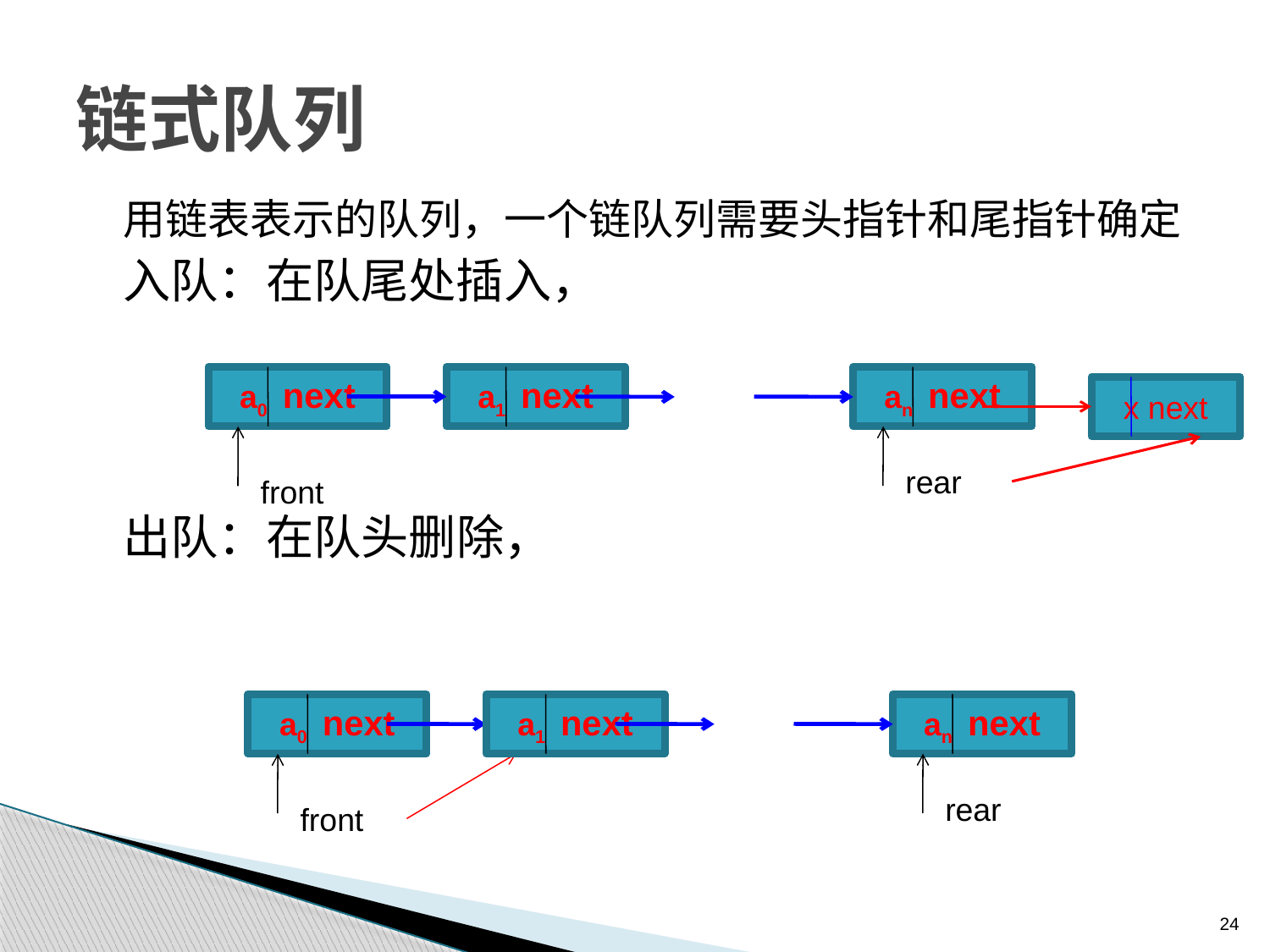

# 链式队列
用链表表示的队列，一个链队列需要头指针和尾指针确定
入队：在队尾处插入，

出队：在队头删除，
a0   next
a1   next
an   next
x next
rear
front
a0   next
a1   next
an   next
rear
front
24